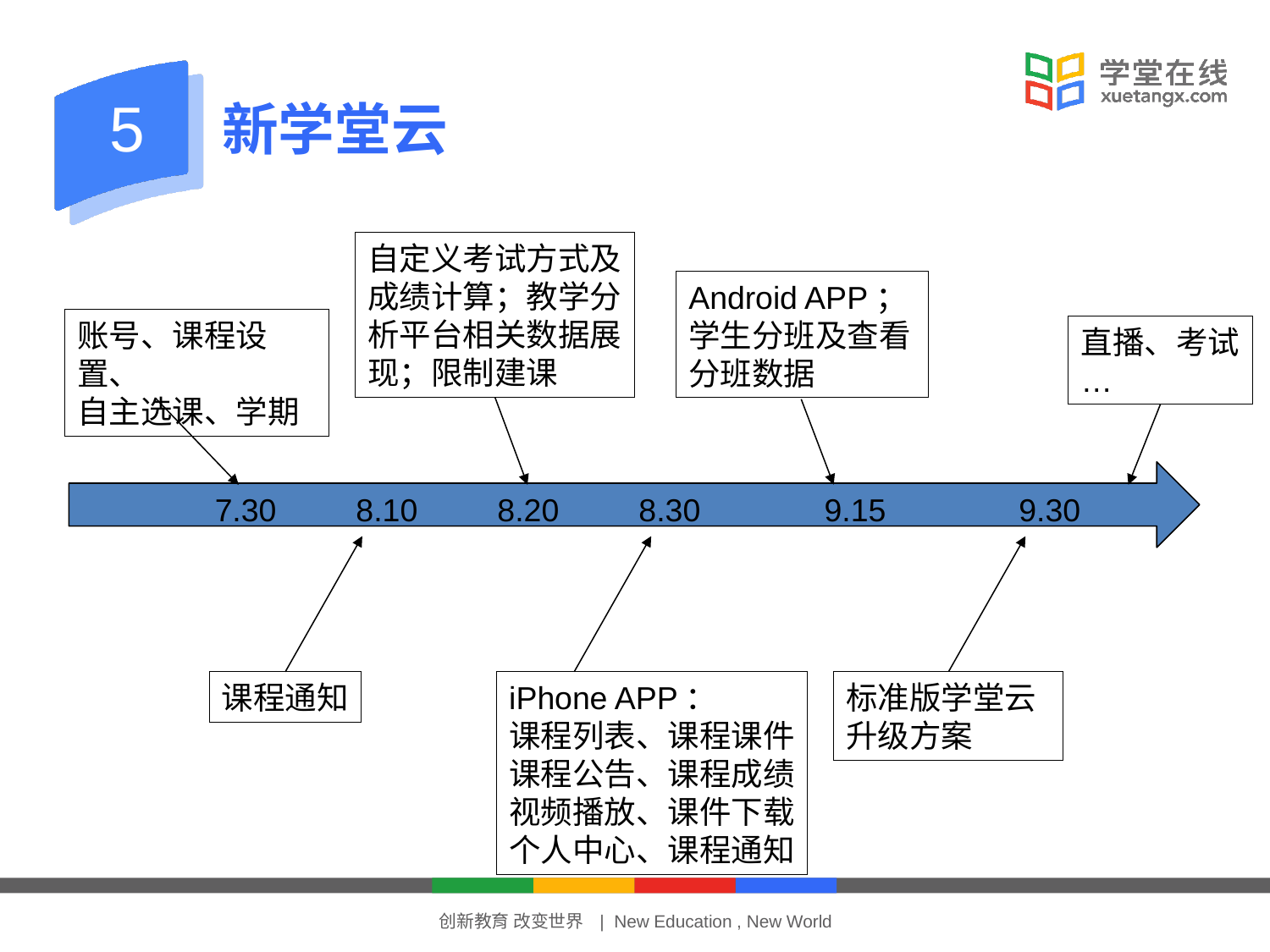

5
新学堂云
自定义考试方式及成绩计算；教学分析平台相关数据展现；限制建课
Android APP；
学生分班及查看分班数据
账号、课程设置、
自主选课、学期
直播、考试
…
               7.30         8.10         8.20         8.30              9.15               9.30
标准版学堂云升级方案
课程通知
iPhone APP：
课程列表、课程课件
课程公告、课程成绩
视频播放、课件下载
个人中心、课程通知